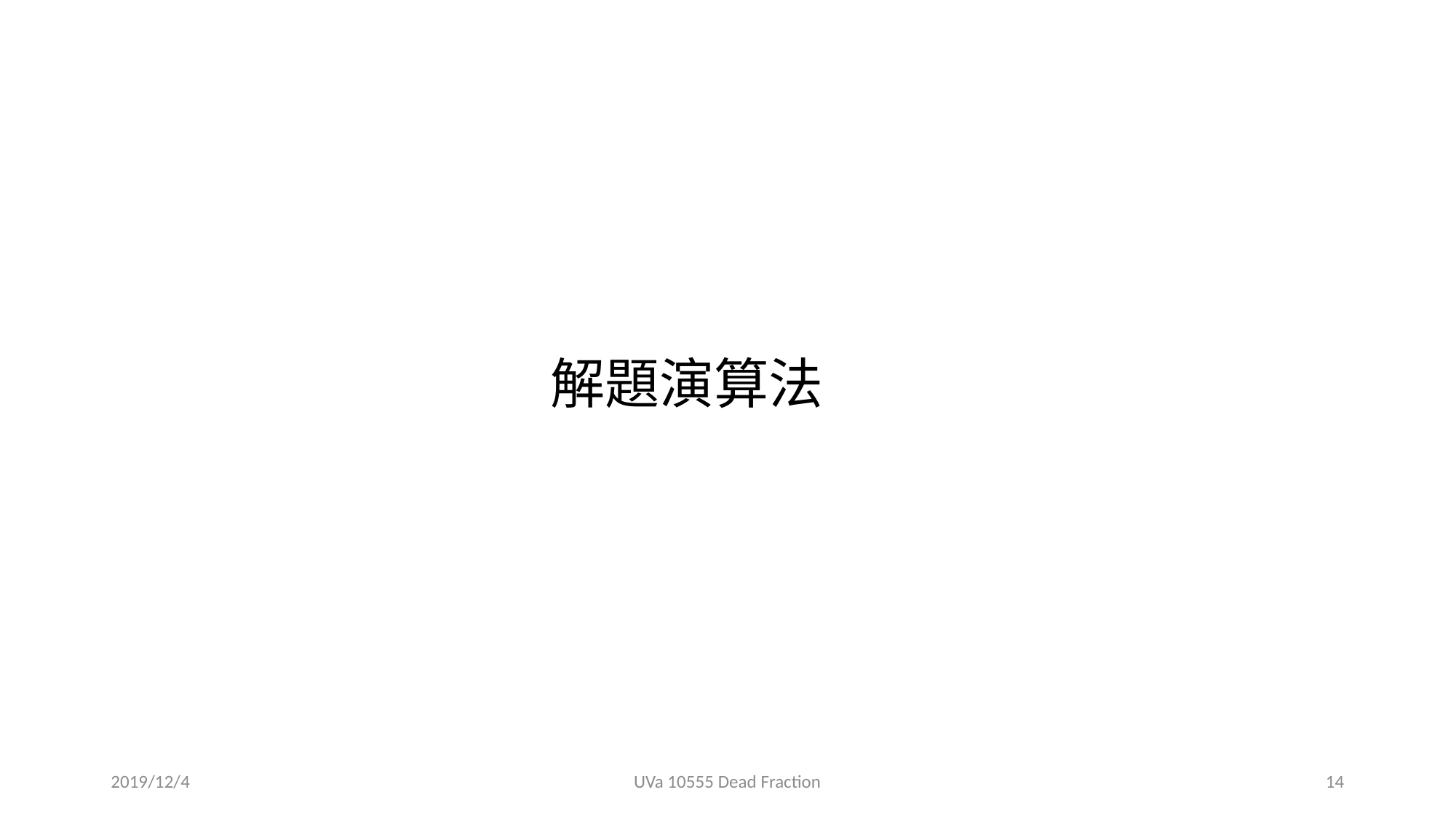

解題演算法
2019/12/4
UVa 10555 Dead Fraction
14